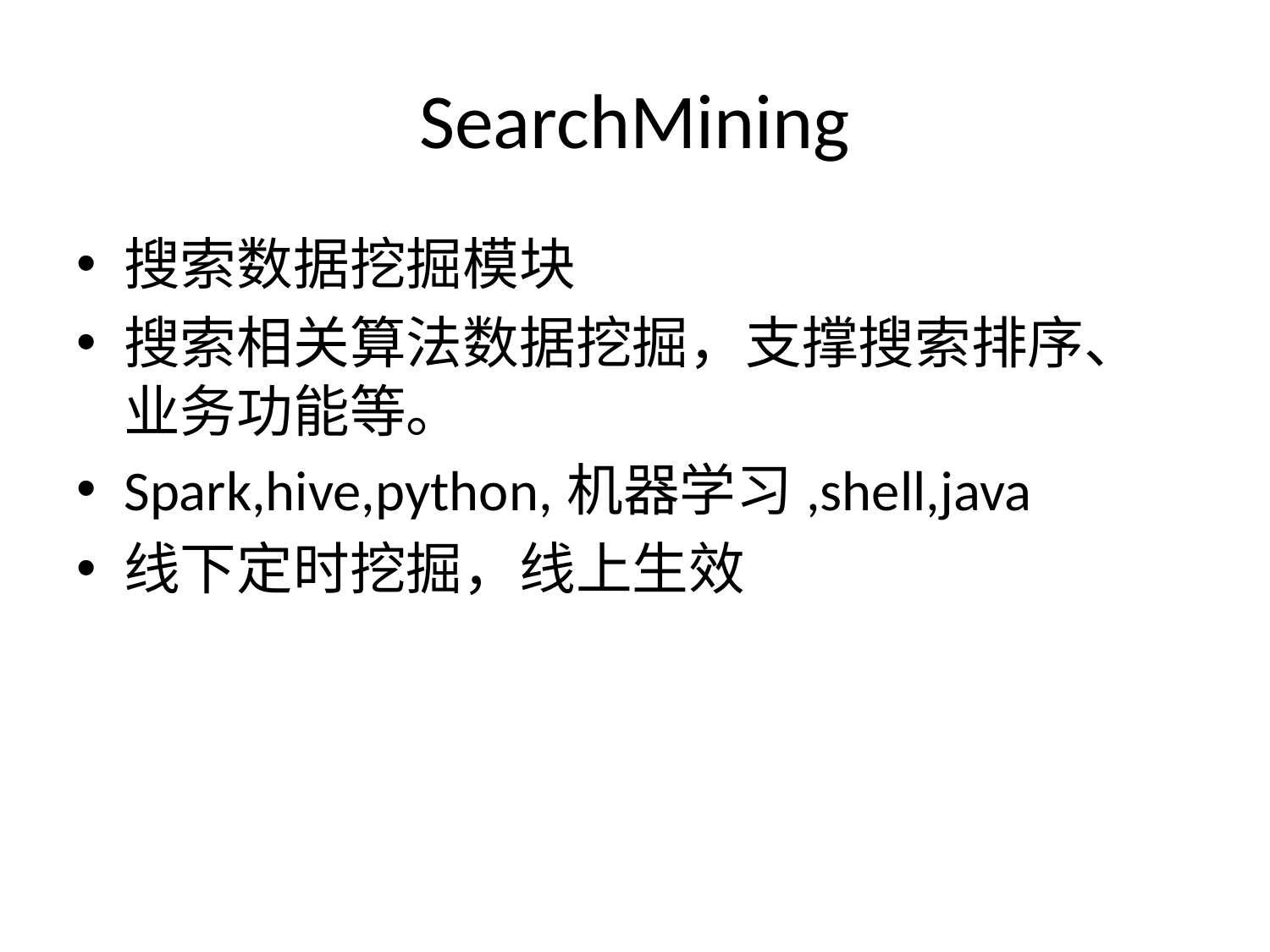

# SearchMining
搜索数据挖掘模块
搜索相关算法数据挖掘，支撑搜索排序、业务功能等。
Spark,hive,python,机器学习,shell,java
线下定时挖掘，线上生效